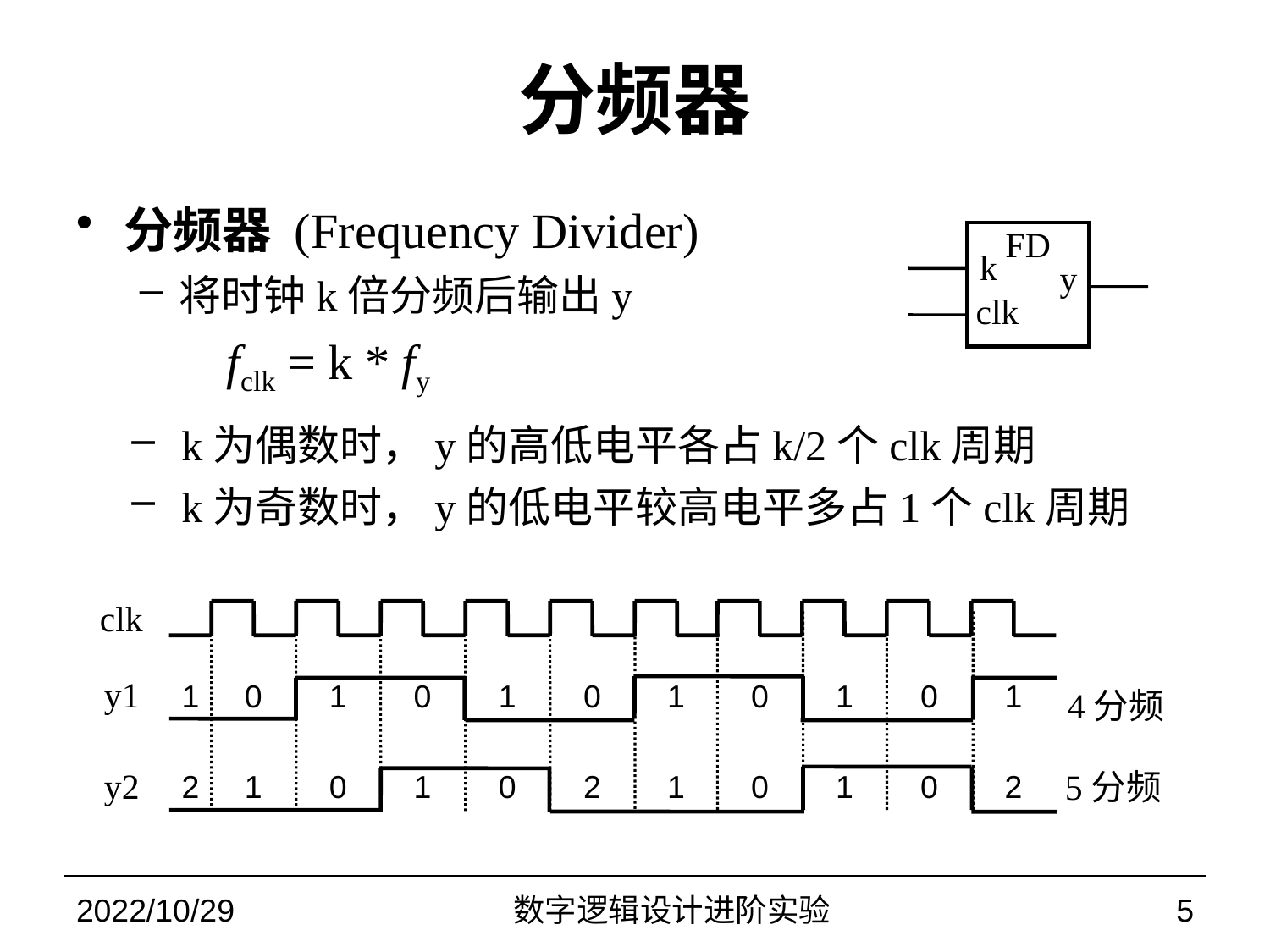

# 分频器
分频器 (Frequency Divider)
将时钟k倍分频后输出y
fclk = k * fy
k为偶数时，y的高低电平各占k/2个clk周期
k为奇数时，y的低电平较高电平多占1个clk周期
FD
k
y

clk

clk

y1
| 1 | 0 | 1 | 0 | 1 | 0 | 1 | 0 | 1 | 0 | 1 |
| --- | --- | --- | --- | --- | --- | --- | --- | --- | --- | --- |

4分频
y2
5分频
| 2 | 1 | 0 | 1 | 0 | 2 | 1 | 0 | 1 | 0 | 2 |
| --- | --- | --- | --- | --- | --- | --- | --- | --- | --- | --- |

2022/10/29
数字逻辑设计进阶实验
5